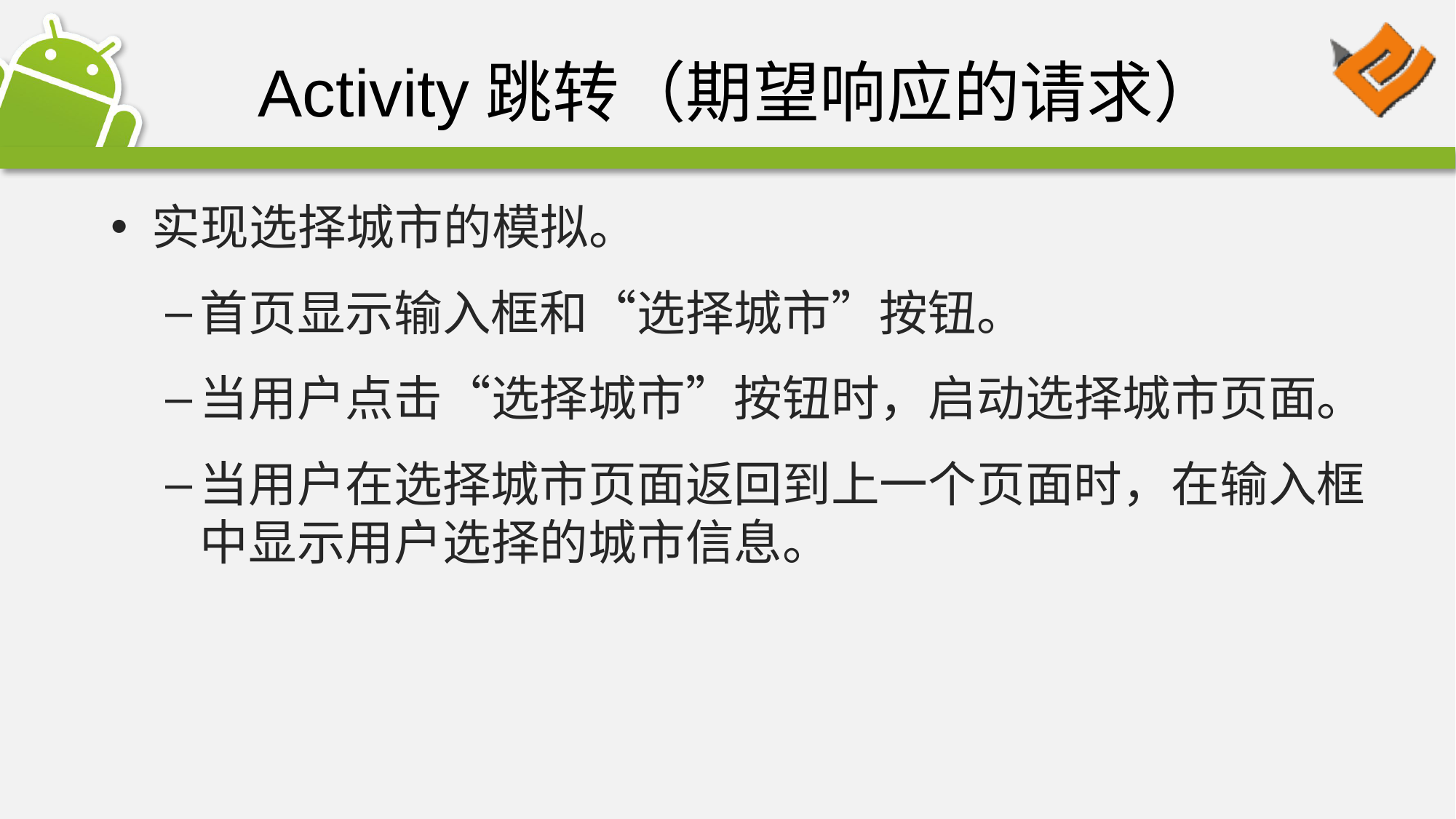

# Activity跳转（期望响应的请求）
实现选择城市的模拟。
首页显示输入框和“选择城市”按钮。
当用户点击“选择城市”按钮时，启动选择城市页面。
当用户在选择城市页面返回到上一个页面时，在输入框中显示用户选择的城市信息。